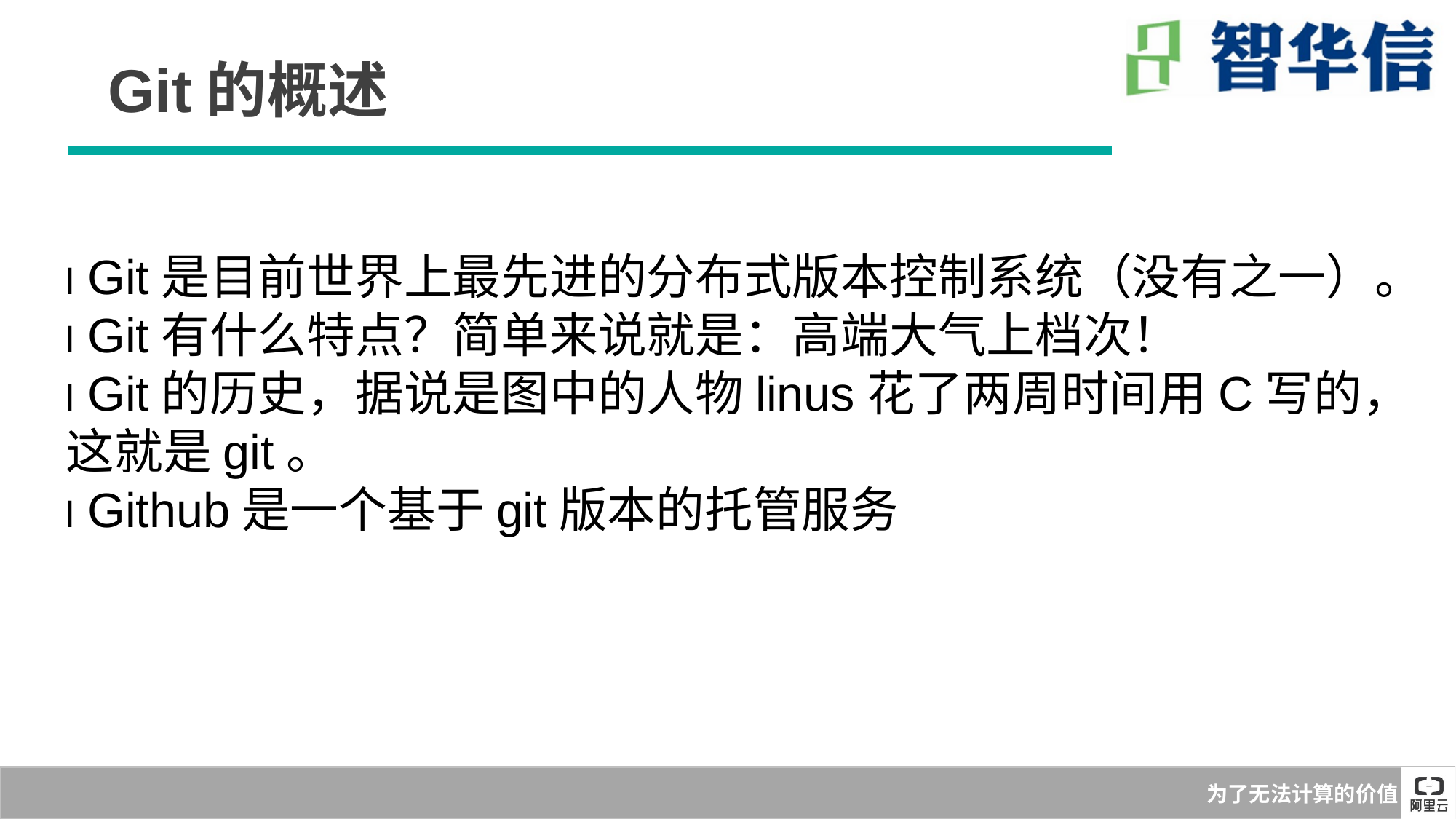

Git的概述
l Git是目前世界上最先进的分布式版本控制系统（没有之一）。
l Git有什么特点？简单来说就是：高端大气上档次！
l Git的历史，据说是图中的人物linus花了两周时间用C写的，这就是git。
l Github是一个基于git版本的托管服务